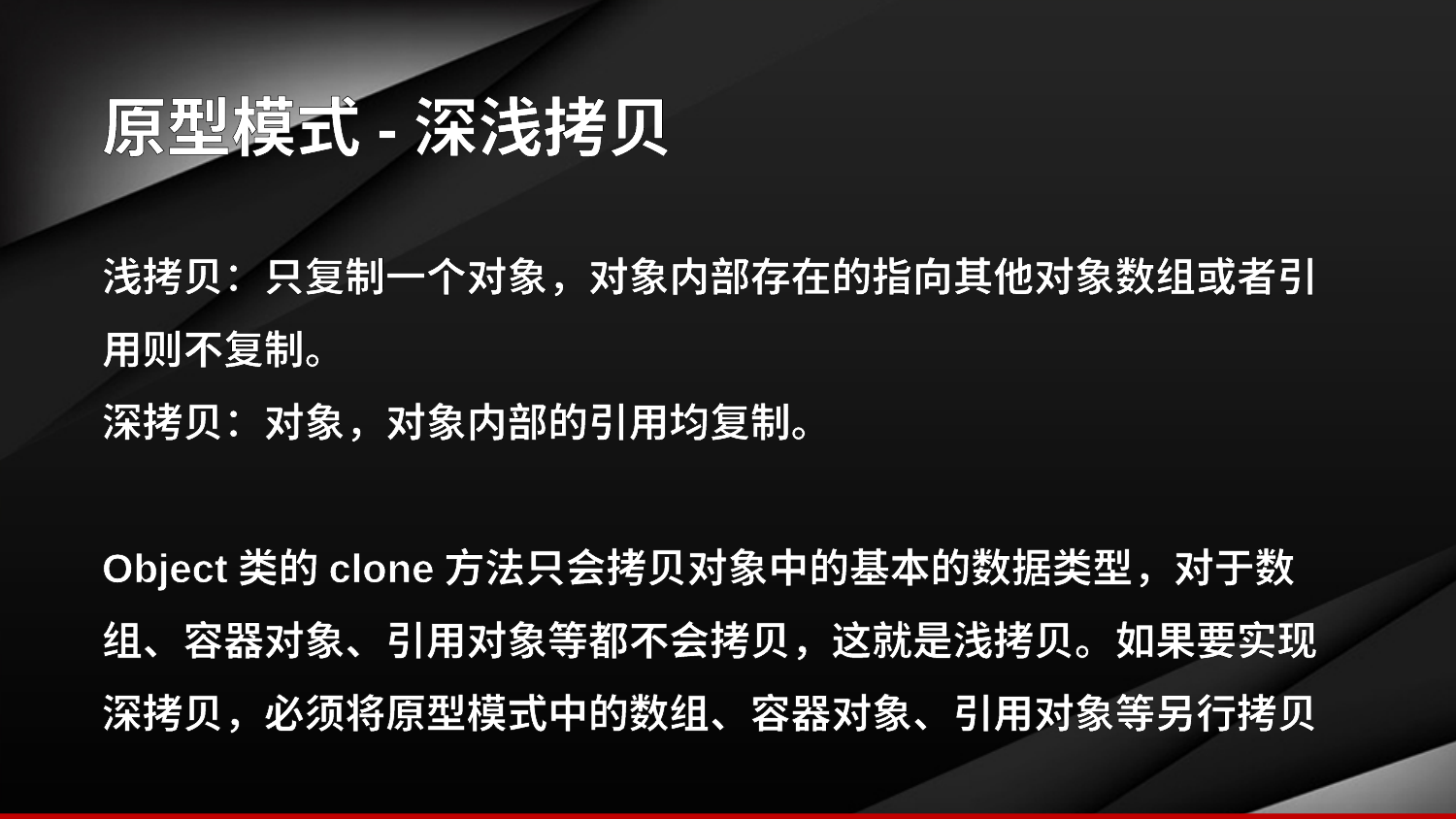

原型模式-深浅拷贝
浅拷贝：只复制一个对象，对象内部存在的指向其他对象数组或者引用则不复制。
深拷贝：对象，对象内部的引用均复制。

Object类的clone方法只会拷贝对象中的基本的数据类型，对于数组、容器对象、引用对象等都不会拷贝，这就是浅拷贝。如果要实现深拷贝，必须将原型模式中的数组、容器对象、引用对象等另行拷贝